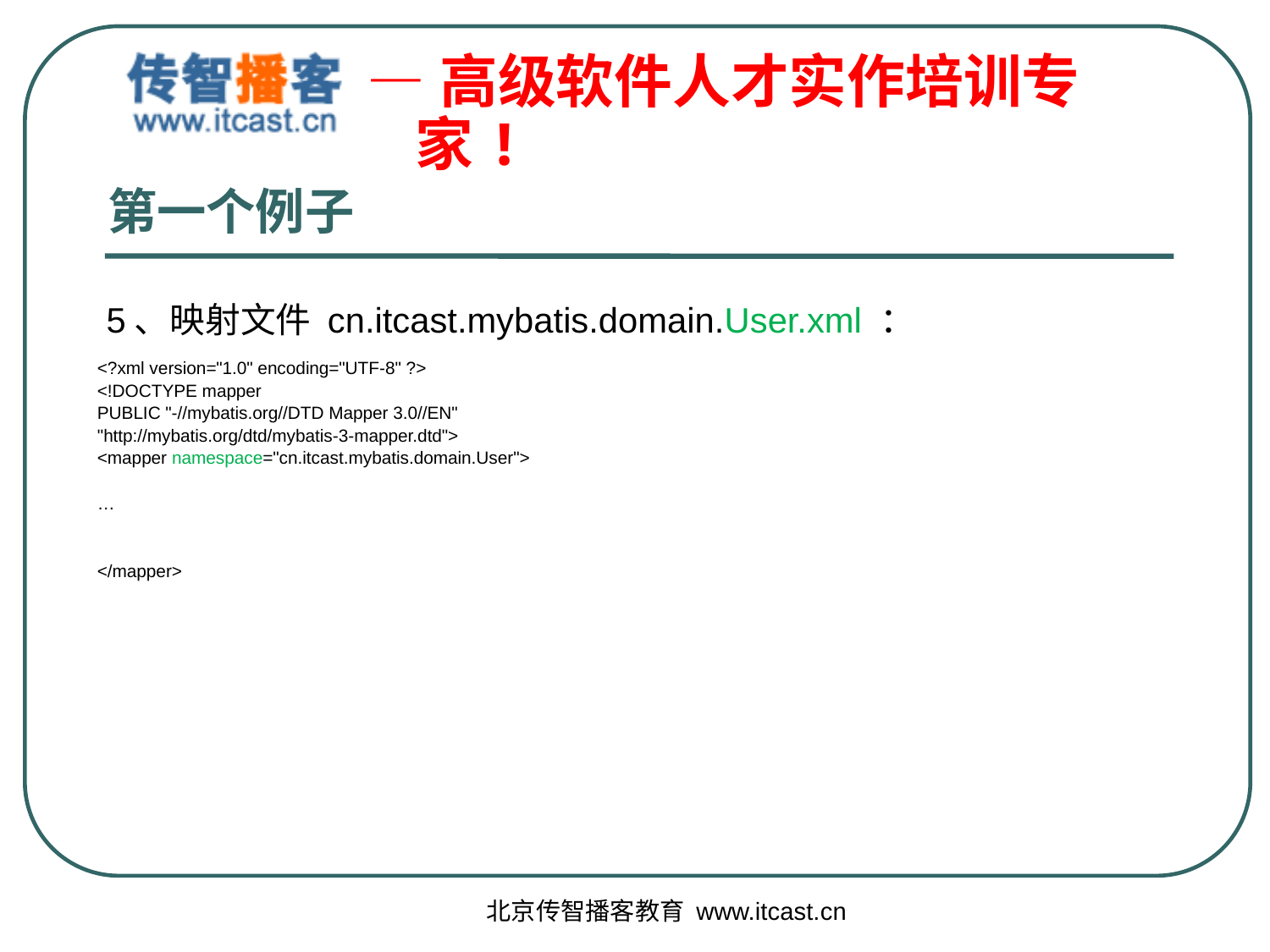

# 第一个例子
5、映射文件 cn.itcast.mybatis.domain.User.xml ：
<?xml version="1.0" encoding="UTF-8" ?>
<!DOCTYPE mapper
PUBLIC "-//mybatis.org//DTD Mapper 3.0//EN"
"http://mybatis.org/dtd/mybatis-3-mapper.dtd">
<mapper namespace="cn.itcast.mybatis.domain.User">

…

</mapper>
北京传智播客教育 www.itcast.cn